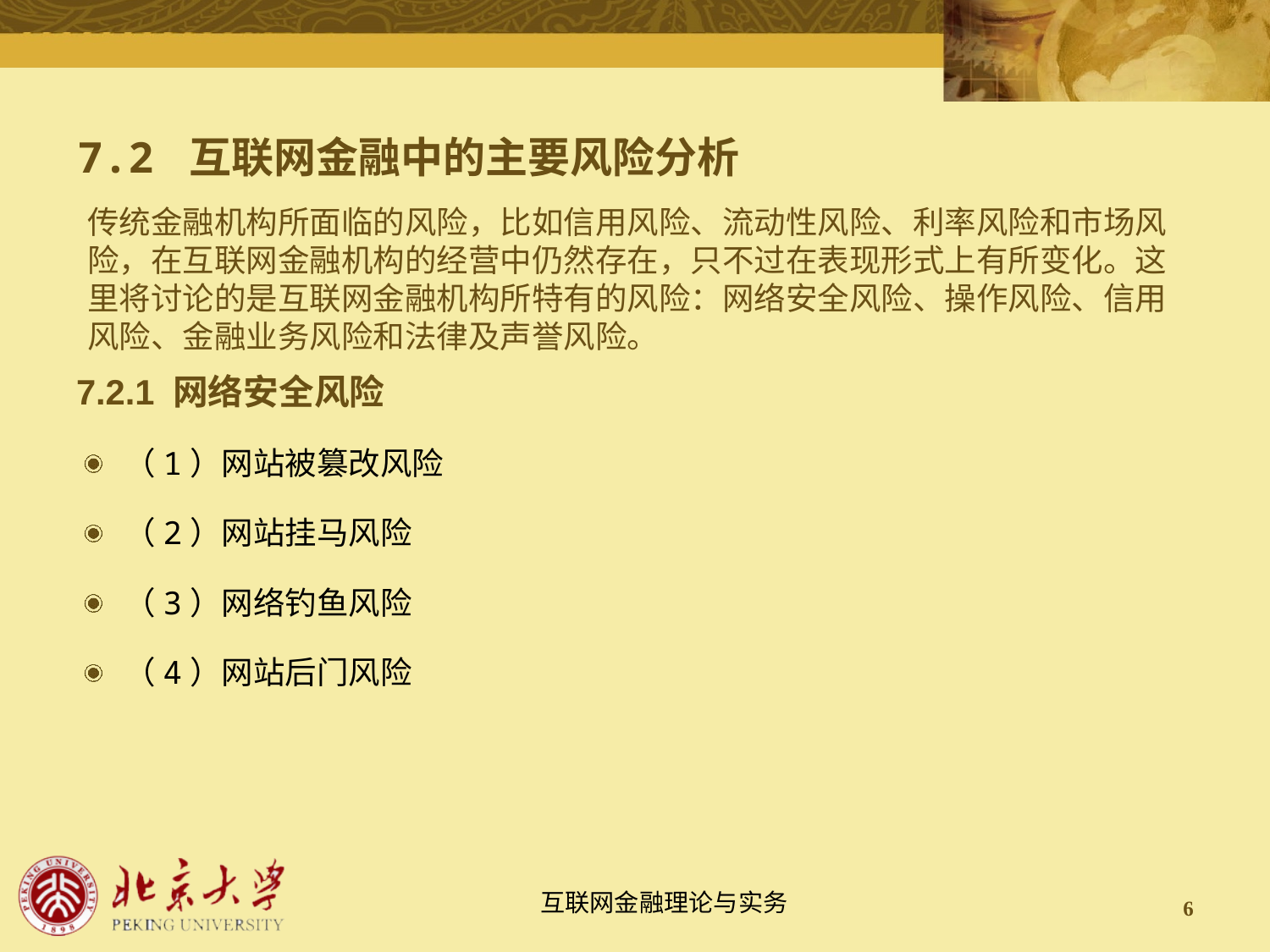

# 7.2 互联网金融中的主要风险分析
传统金融机构所面临的风险，比如信用风险、流动性风险、利率风险和市场风险，在互联网金融机构的经营中仍然存在，只不过在表现形式上有所变化。这里将讨论的是互联网金融机构所特有的风险：网络安全风险、操作风险、信用风险、金融业务风险和法律及声誉风险。
7.2.1 网络安全风险
（1）网站被篡改风险
（2）网站挂马风险
（3）网络钓鱼风险
（4）网站后门风险

6